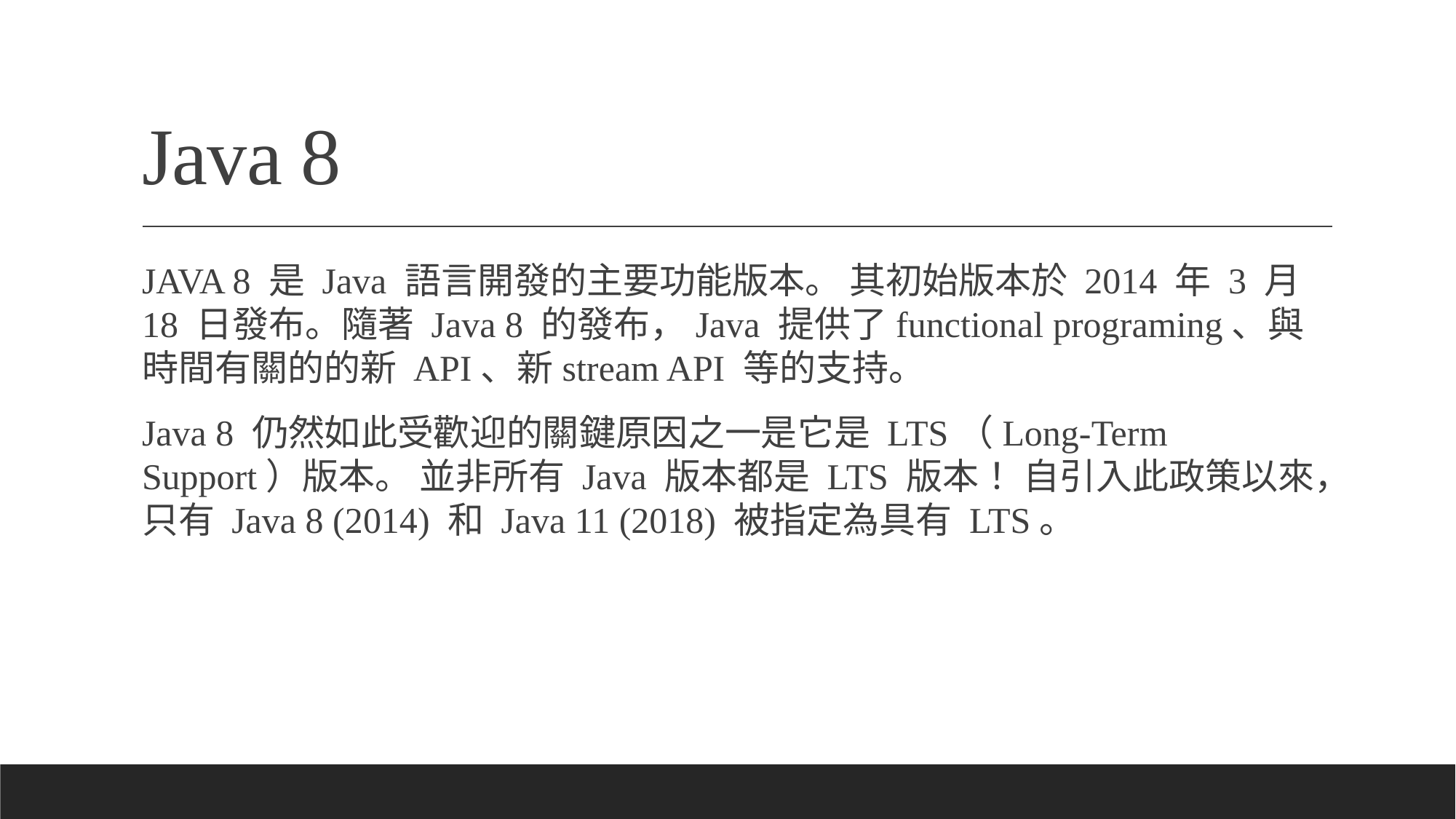

# Java 8
JAVA 8 是 Java 語言開發的主要功能版本。 其初始版本於 2014 年 3 月 18 日發布。隨著 Java 8 的發布，Java 提供了functional programing、與時間有關的的新 API、新stream API 等的支持。
Java 8 仍然如此受歡迎的關鍵原因之一是它是 LTS（Long-Term Support）版本。 並非所有 Java 版本都是 LTS 版本！ 自引入此政策以來，只有 Java 8 (2014) 和 Java 11 (2018) 被指定為具有 LTS。